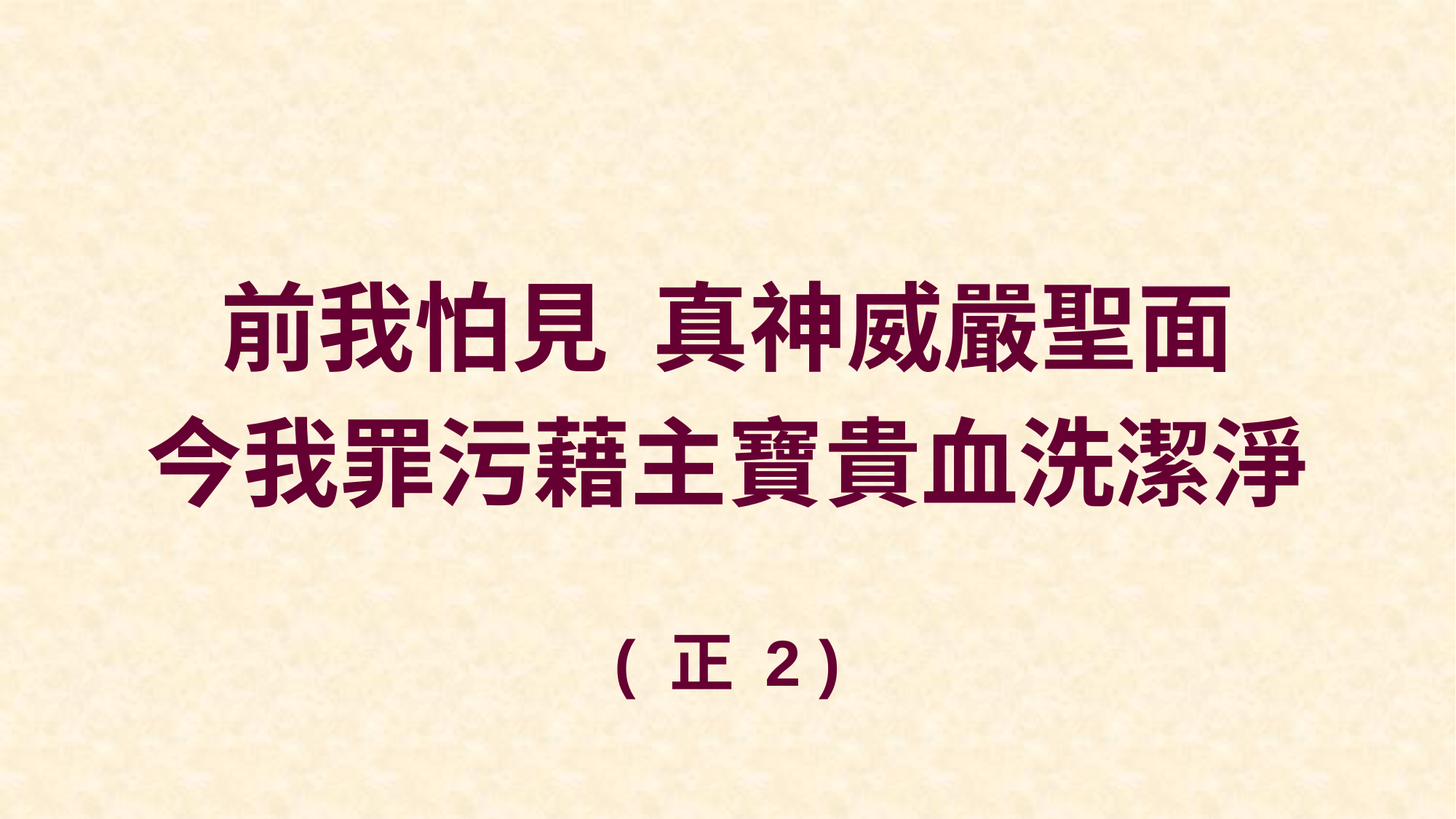

前我怕見  真神威嚴聖面
今我罪污藉主寶貴血洗潔淨
( 正 2 )